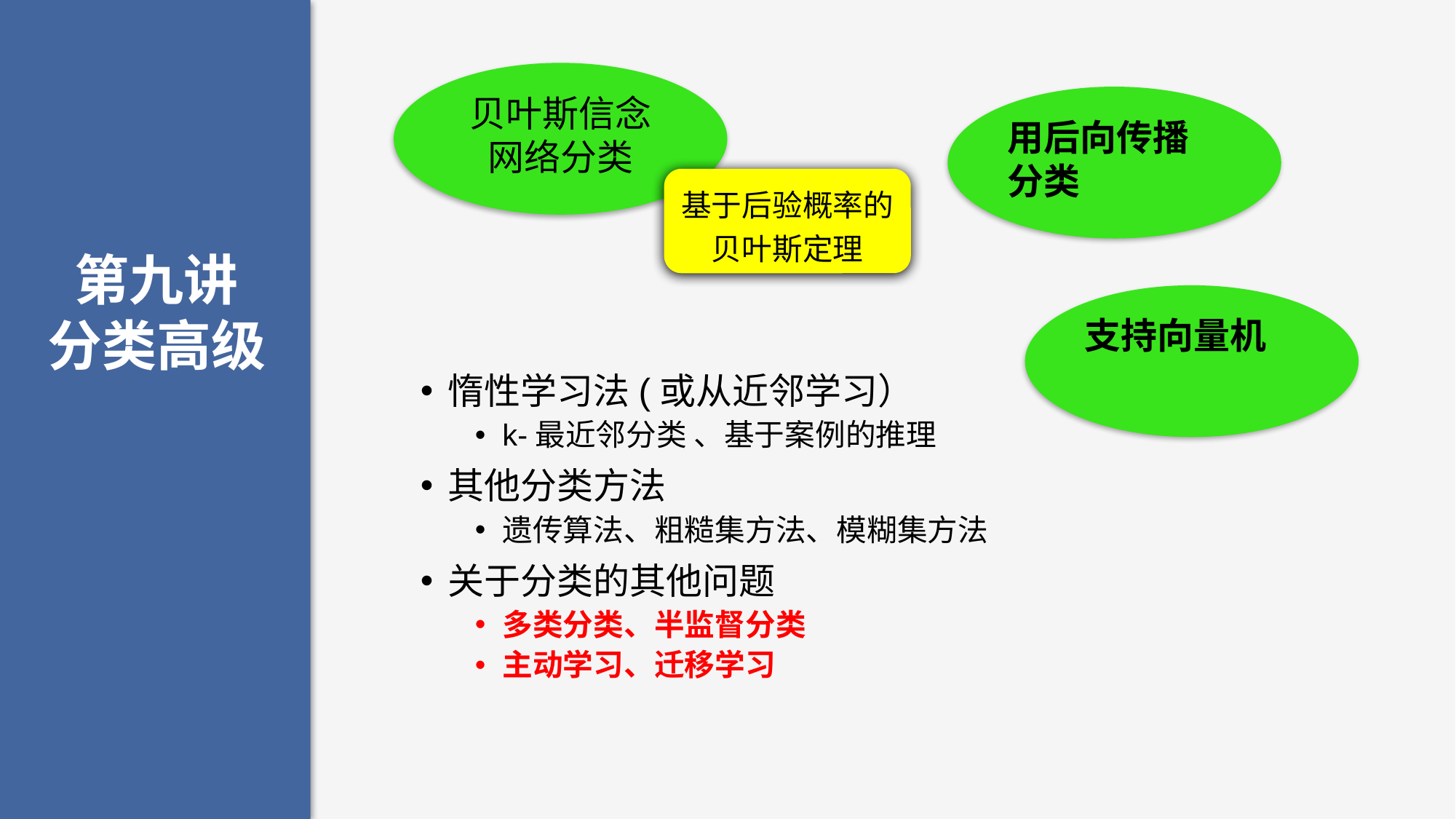

贝叶斯信念网络分类
用后向传播分类
基于后验概率的贝叶斯定理
第九讲
分类高级
支持向量机
惰性学习法(或从近邻学习）
k-最近邻分类 、基于案例的推理
其他分类方法
遗传算法、粗糙集方法、模糊集方法
关于分类的其他问题
多类分类、半监督分类
主动学习、迁移学习